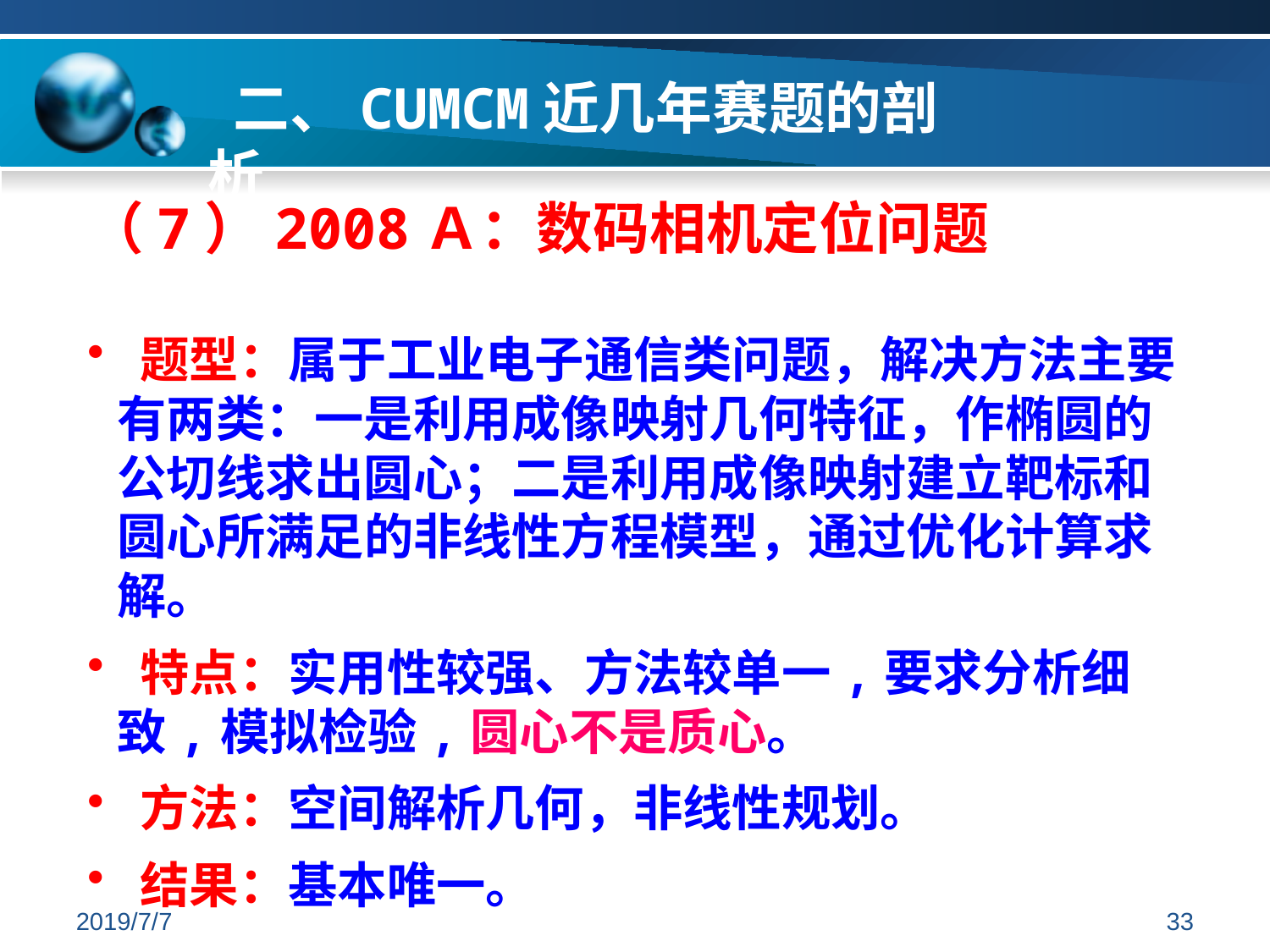

二、CUMCM近几年赛题的剖析
（7）2008Ａ：数码相机定位问题

 题型：属于工业电子通信类问题，解决方法主要有两类：一是利用成像映射几何特征，作椭圆的公切线求出圆心；二是利用成像映射建立靶标和圆心所满足的非线性方程模型，通过优化计算求解。
 特点：实用性较强、方法较单一,要求分析细致,模拟检验,圆心不是质心。
 方法：空间解析几何，非线性规划。
 结果：基本唯一。
2019/7/7
33